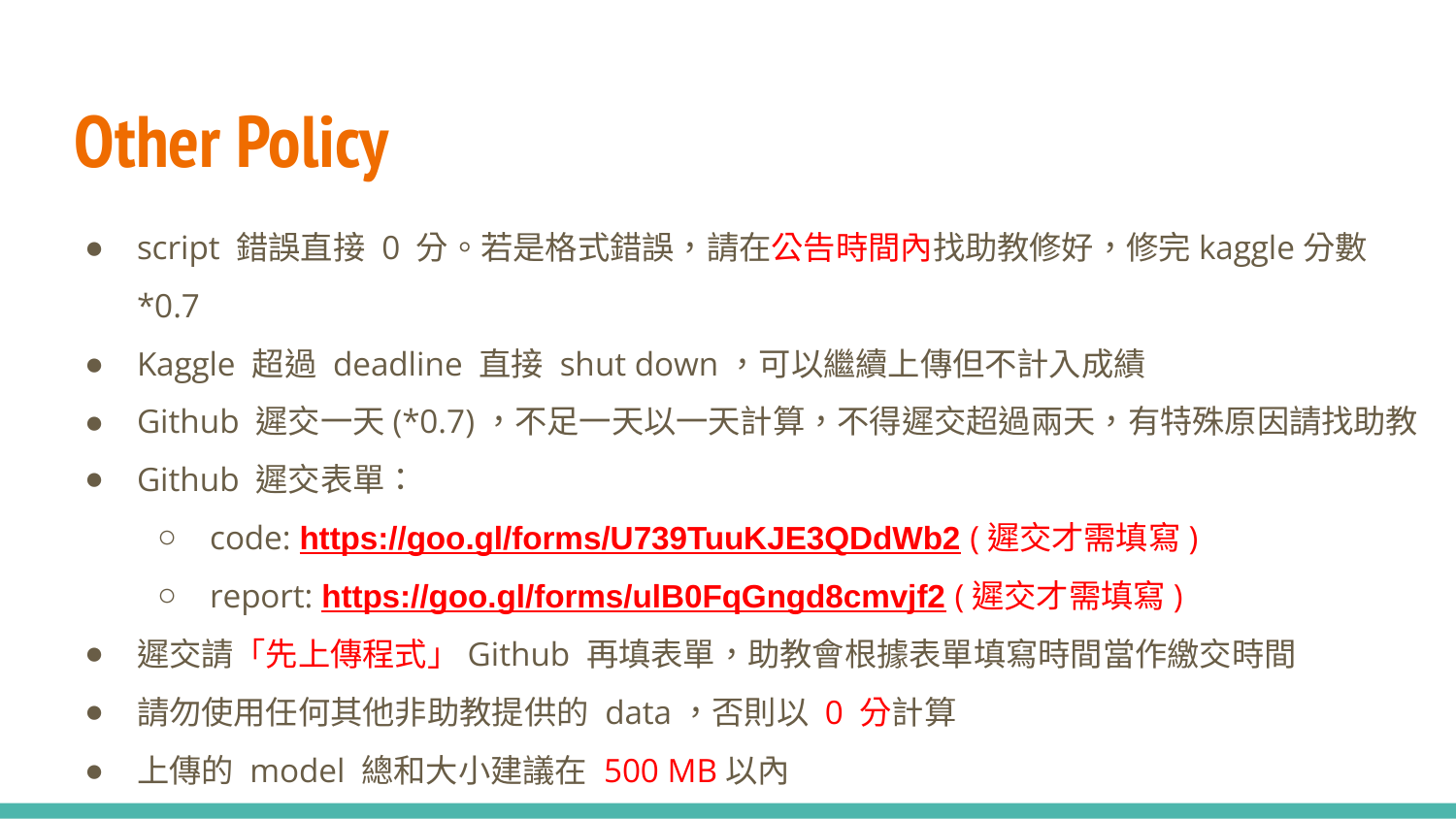

# Other Policy

script 錯誤直接 0 分。若是格式錯誤，請在公告時間內找助教修好，修完kaggle分數*0.7
Kaggle 超過 deadline 直接 shut down，可以繼續上傳但不計入成績
Github 遲交一天(*0.7)，不足一天以一天計算，不得遲交超過兩天，有特殊原因請找助教
Github 遲交表單：
code: https://goo.gl/forms/U739TuuKJE3QDdWb2 (遲交才需填寫)
report: https://goo.gl/forms/ulB0FqGngd8cmvjf2 (遲交才需填寫)
遲交請「先上傳程式」Github 再填表單，助教會根據表單填寫時間當作繳交時間
請勿使用任何其他非助教提供的 data，否則以 0 分計算
上傳的 model 總和大小建議在 500 MB以內